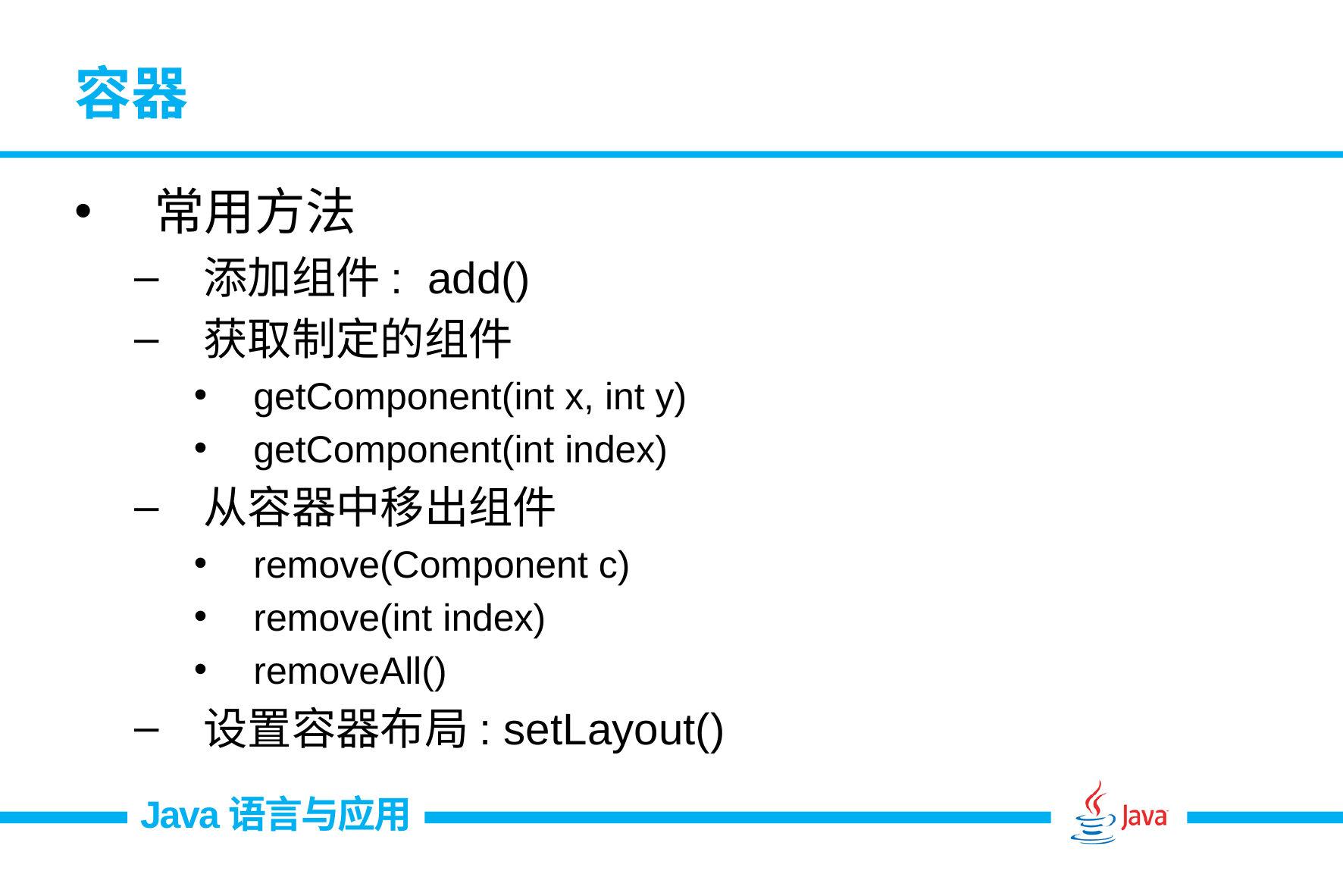

# 容器
常用方法
添加组件:  add()
获取制定的组件
getComponent(int x, int y)
getComponent(int index)
从容器中移出组件
remove(Component c)
remove(int index)
removeAll()
设置容器布局: setLayout()